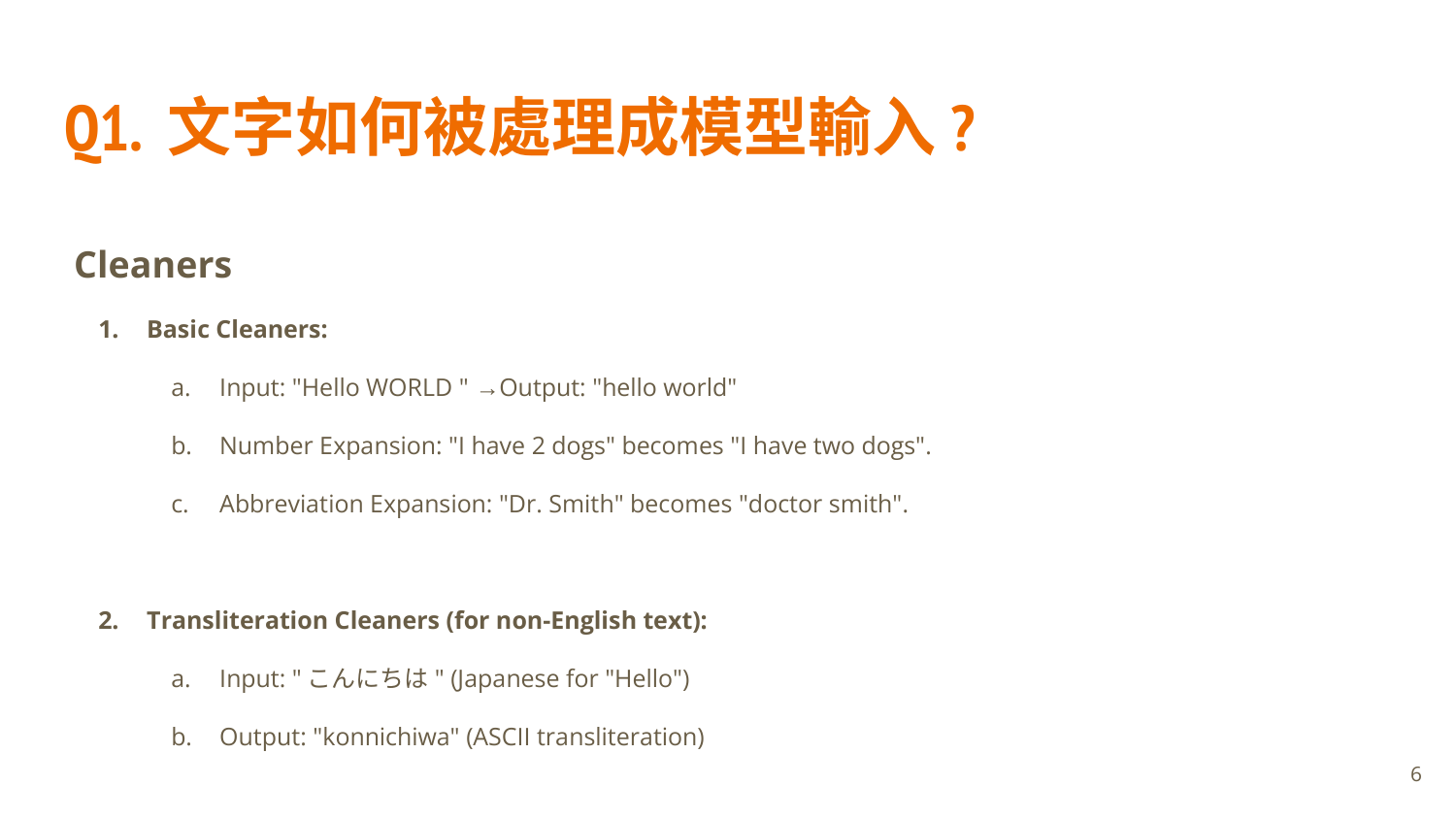

# Q1. 文字如何被處理成模型輸入?
Cleaners
Basic Cleaners:
Input: "Hello WORLD " →Output: "hello world"
Number Expansion: "I have 2 dogs" becomes "I have two dogs".
Abbreviation Expansion: "Dr. Smith" becomes "doctor smith".

Transliteration Cleaners (for non-English text):
Input: "こんにちは" (Japanese for "Hello")
Output: "konnichiwa" (ASCII transliteration)

6